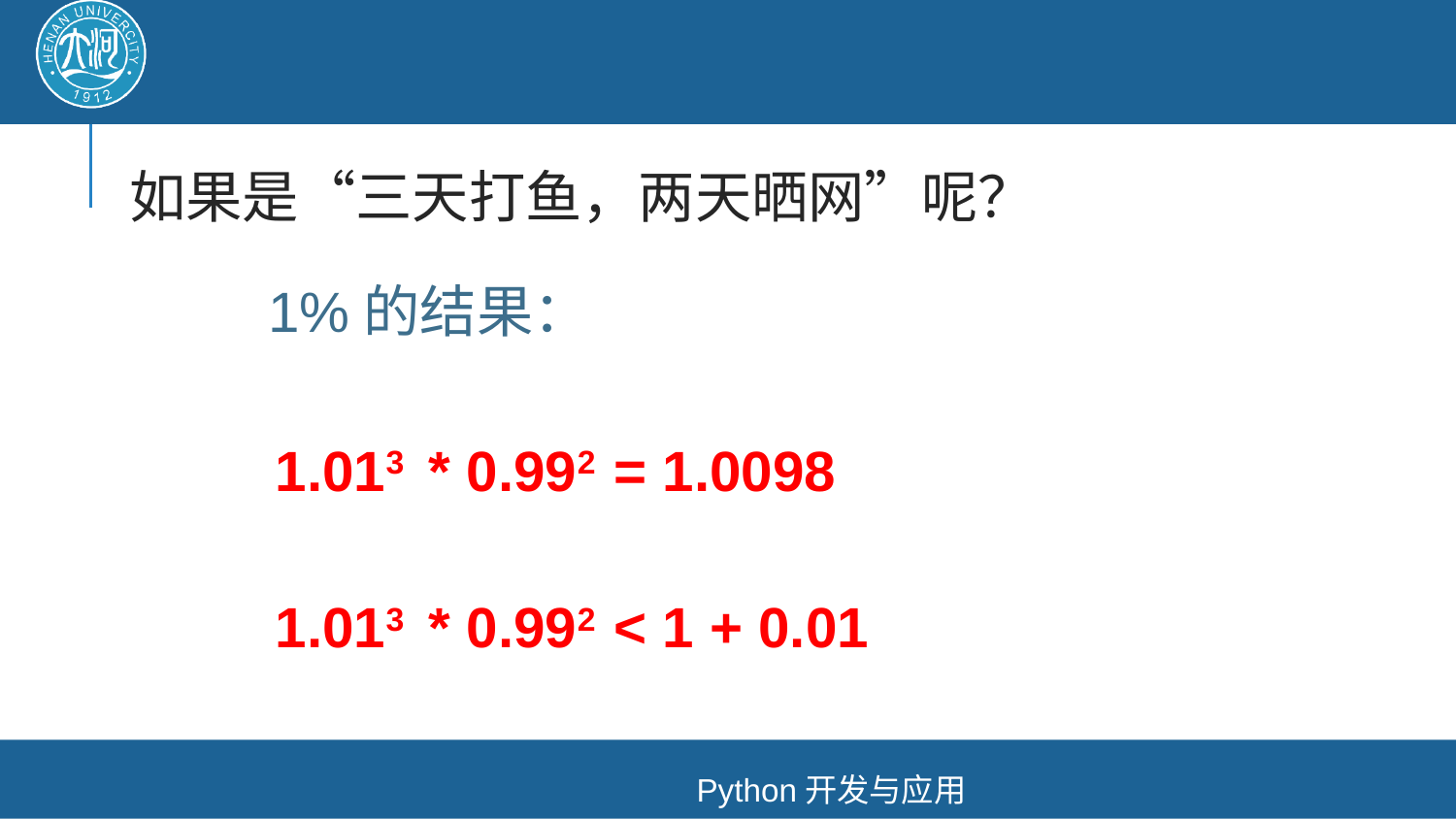

#
如果是“三天打鱼，两天晒网”呢？

1%的结果：
1.013  * 0.992  = 1.0098
1.013  * 0.992  < 1 + 0.01

Python开发与应用
58